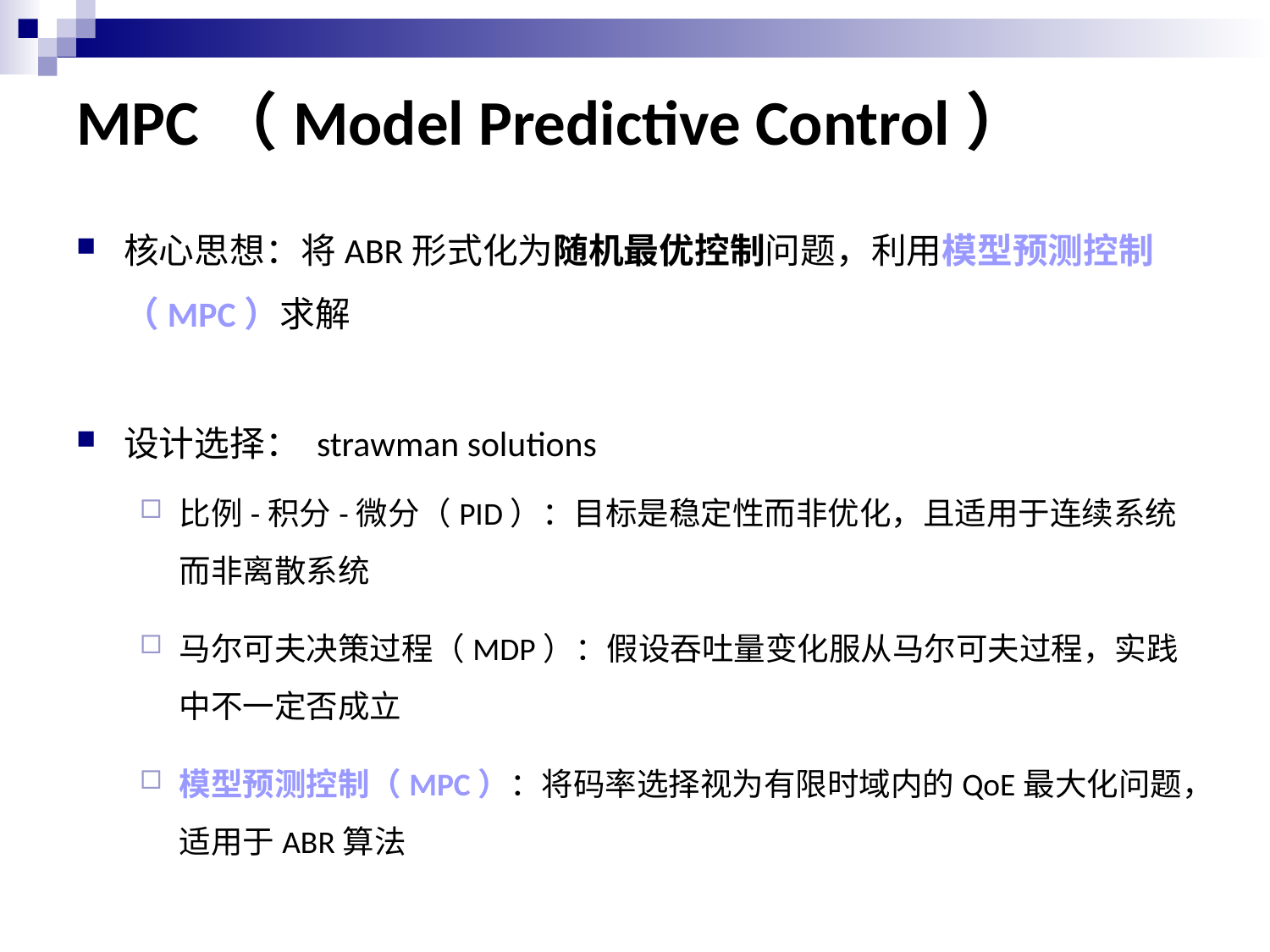

# MPC（Model Predictive Control）
核心思想：将ABR形式化为随机最优控制问题，利用模型预测控制（MPC）求解

设计选择： strawman solutions
比例-积分-微分（PID）：目标是稳定性而非优化，且适用于连续系统而非离散系统
马尔可夫决策过程（MDP）：假设吞吐量变化服从马尔可夫过程，实践中不一定否成立
模型预测控制（MPC）：将码率选择视为有限时域内的QoE最大化问题，适用于ABR算法
23